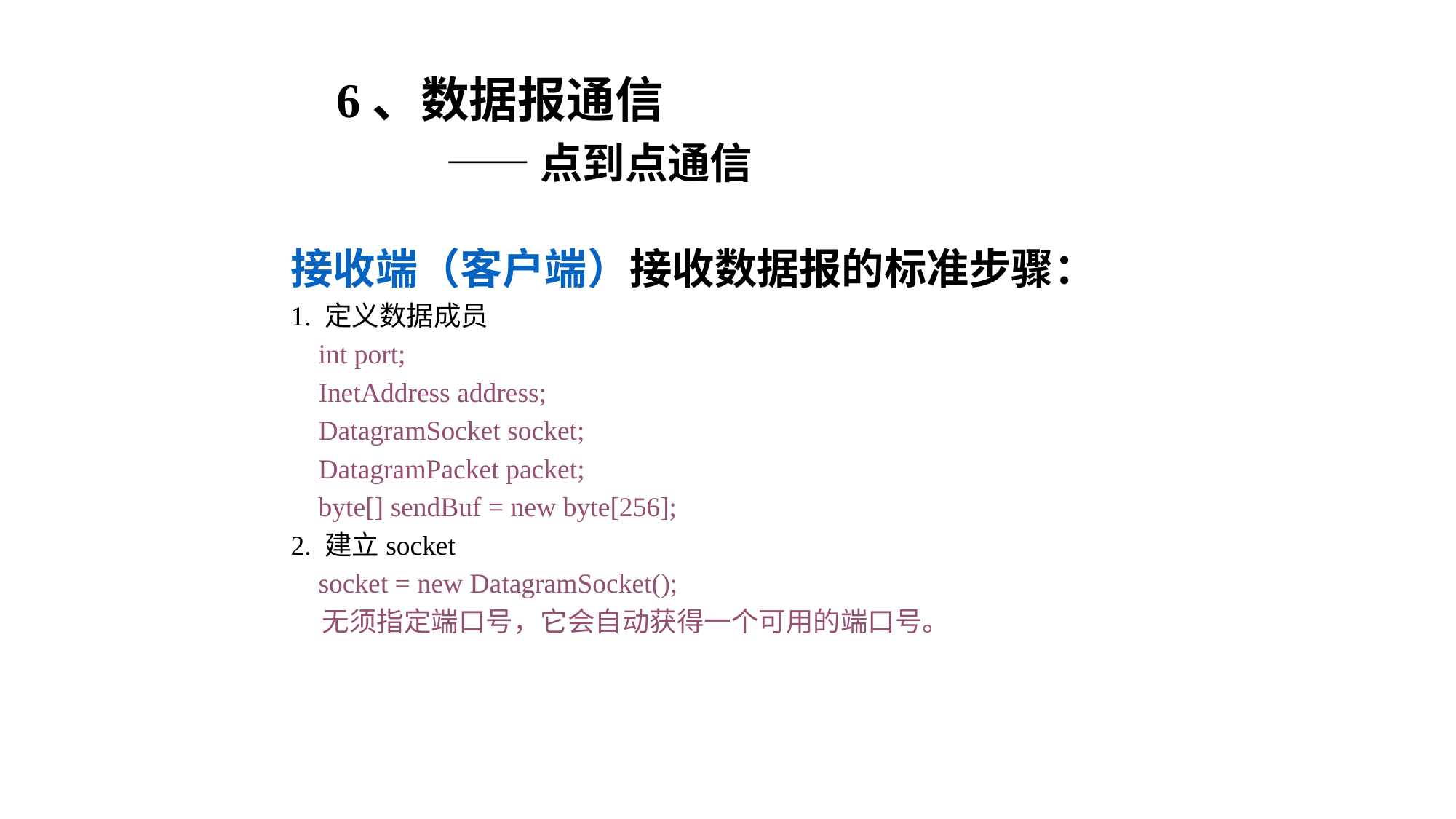

6、数据报通信
	——点到点通信
接收端（客户端）接收数据报的标准步骤：
1. 定义数据成员
    int port;
    InetAddress address;
    DatagramSocket socket;
    DatagramPacket packet;
    byte[] sendBuf = new byte[256];
2. 建立socket
    socket = new DatagramSocket();
    无须指定端口号，它会自动获得一个可用的端口号。